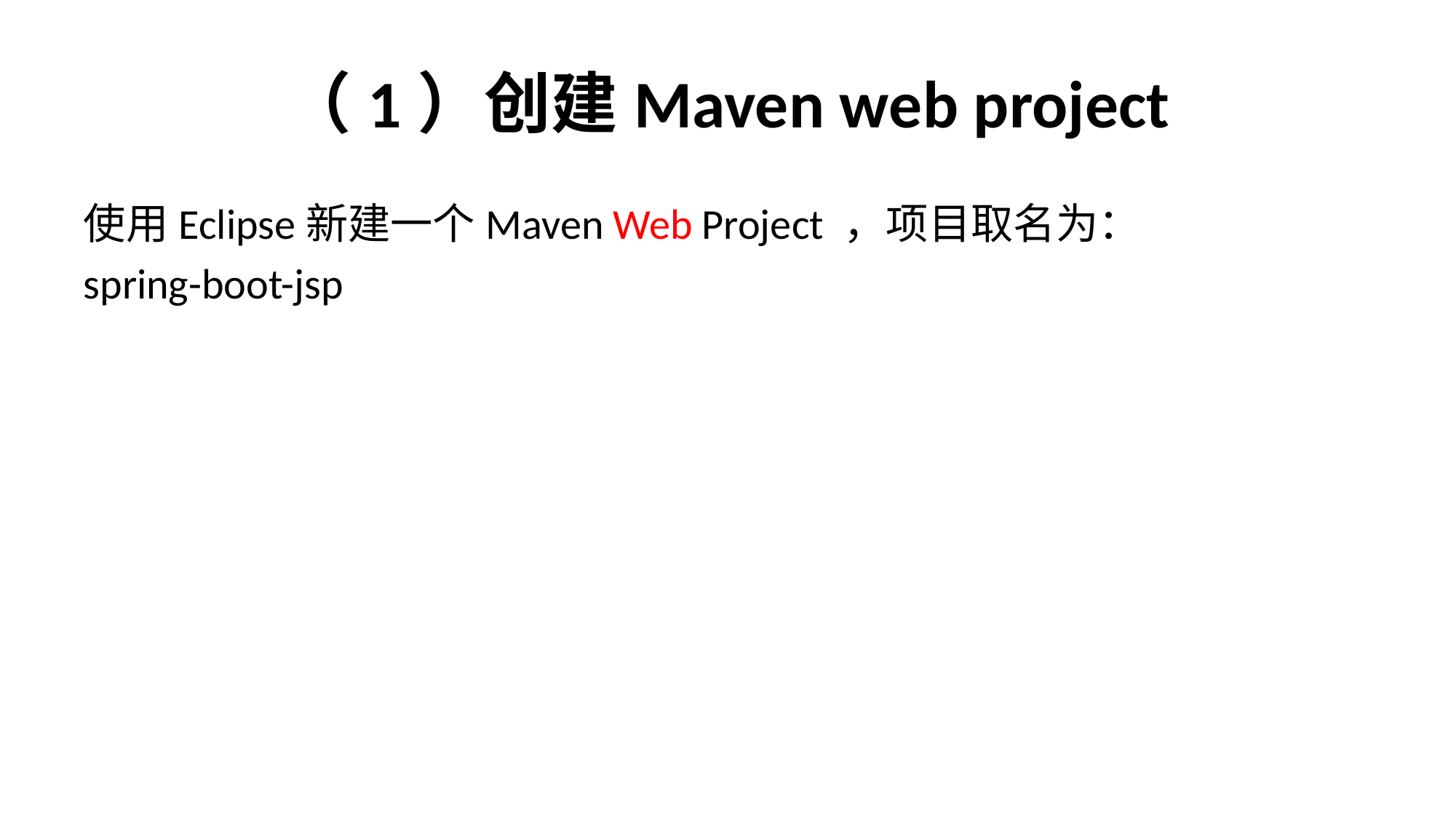

# （1）创建Maven web project
使用Eclipse新建一个Maven Web Project ，项目取名为：
spring-boot-jsp